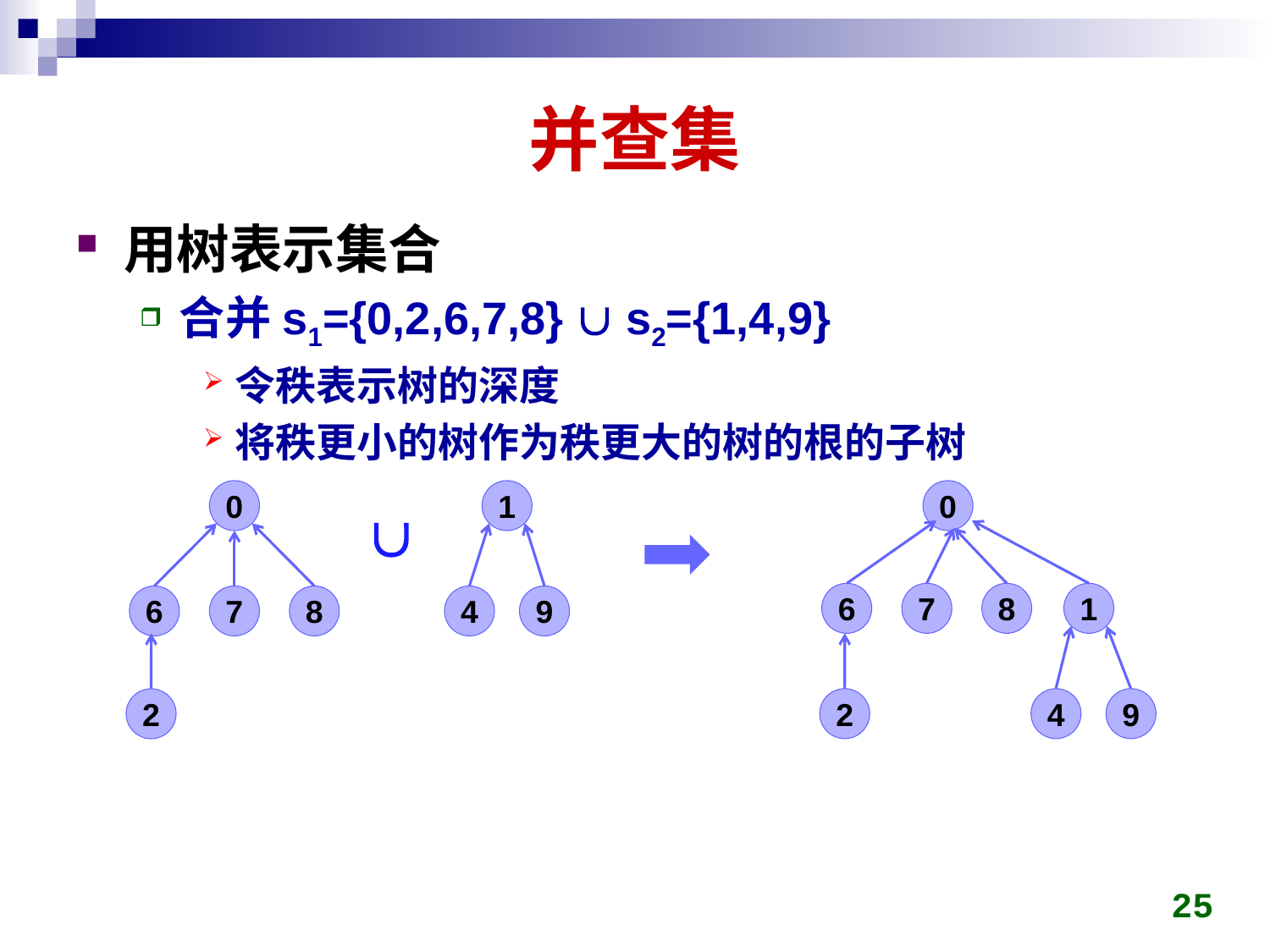

# 并查集
用树表示集合
合并s1={0,2,6,7,8} ∪ s2={1,4,9}
令秩表示树的深度
将秩更小的树作为秩更大的树的根的子树

0
1
0
6
7
8
1
4
9
∪

6
7
8
4
9
2
2
25